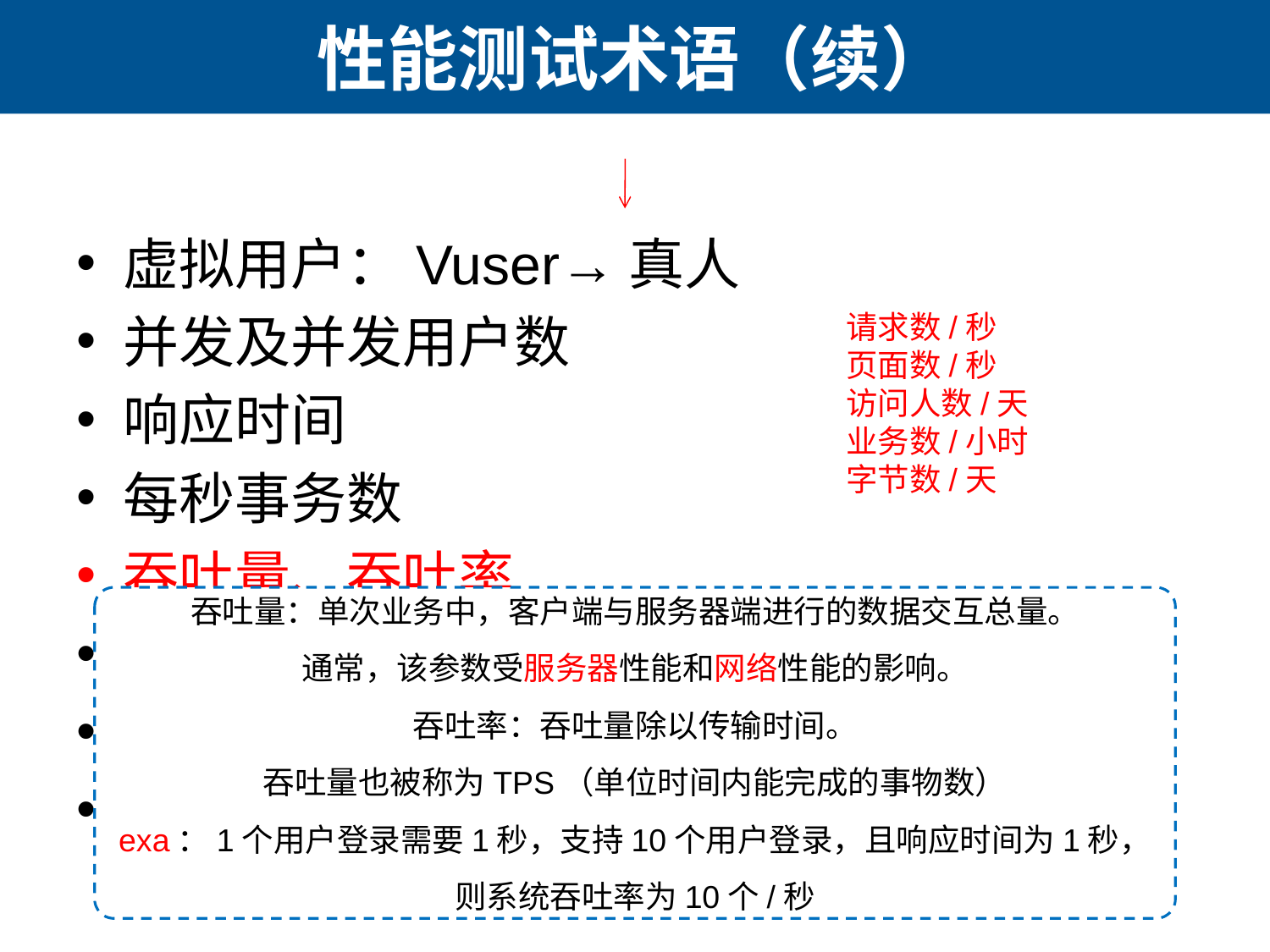

# 性能测试术语（续）
虚拟用户：Vuser→真人
并发及并发用户数
响应时间
每秒事务数
吞吐量、吞吐率
点击率
性能计数器
资源利用率

请求数/秒
页面数/秒
访问人数/天
业务数/小时
字节数/天

吞吐量：单次业务中，客户端与服务器端进行的数据交互总量。
通常，该参数受服务器性能和网络性能的影响。
吞吐率：吞吐量除以传输时间。
吞吐量也被称为TPS（单位时间内能完成的事物数）
exa：1个用户登录需要1秒，支持10个用户登录，且响应时间为1秒，
则系统吞吐率为10个/秒